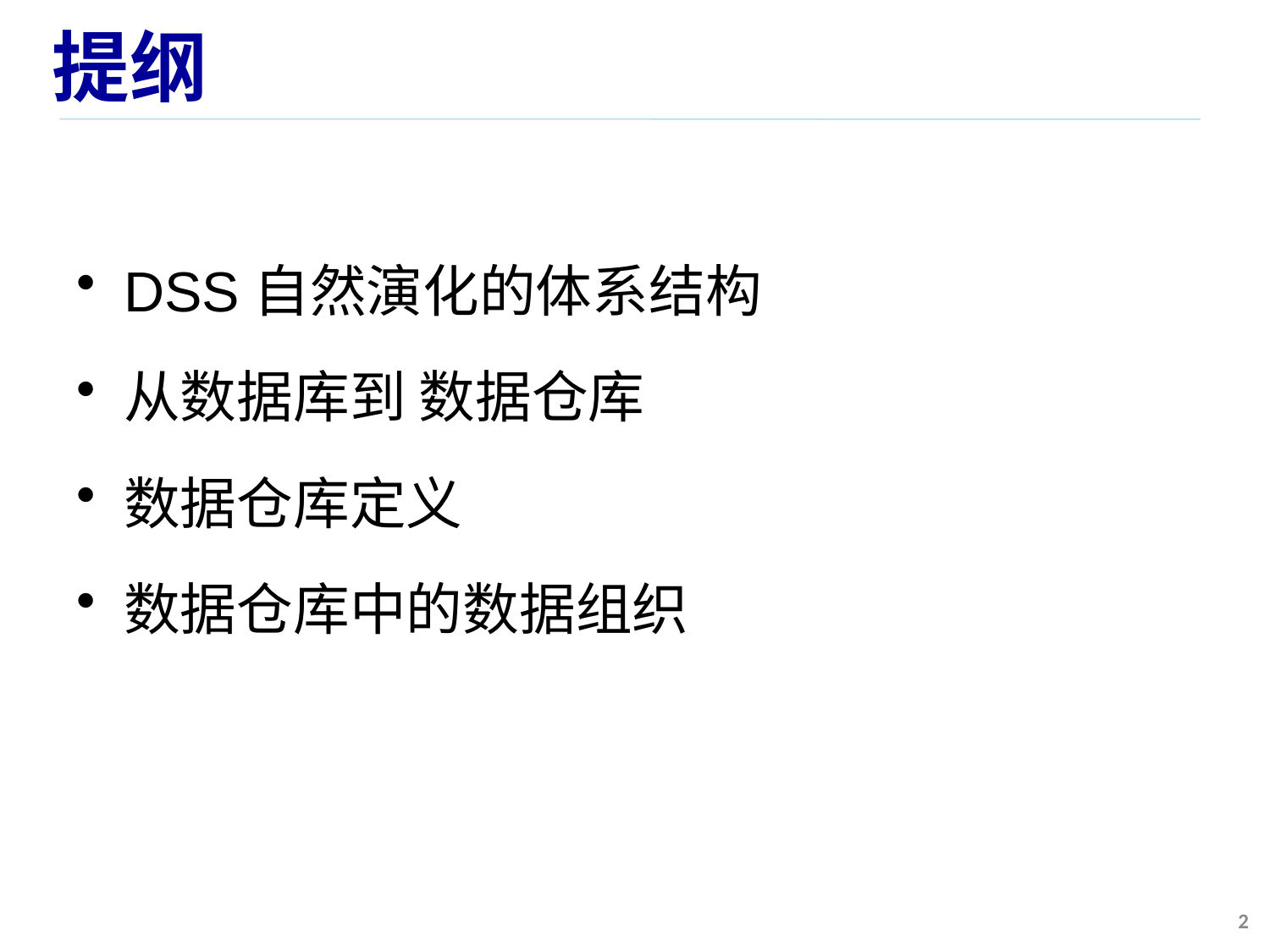

# 提纲
DSS自然演化的体系结构
从数据库到 数据仓库
数据仓库定义
数据仓库中的数据组织
2